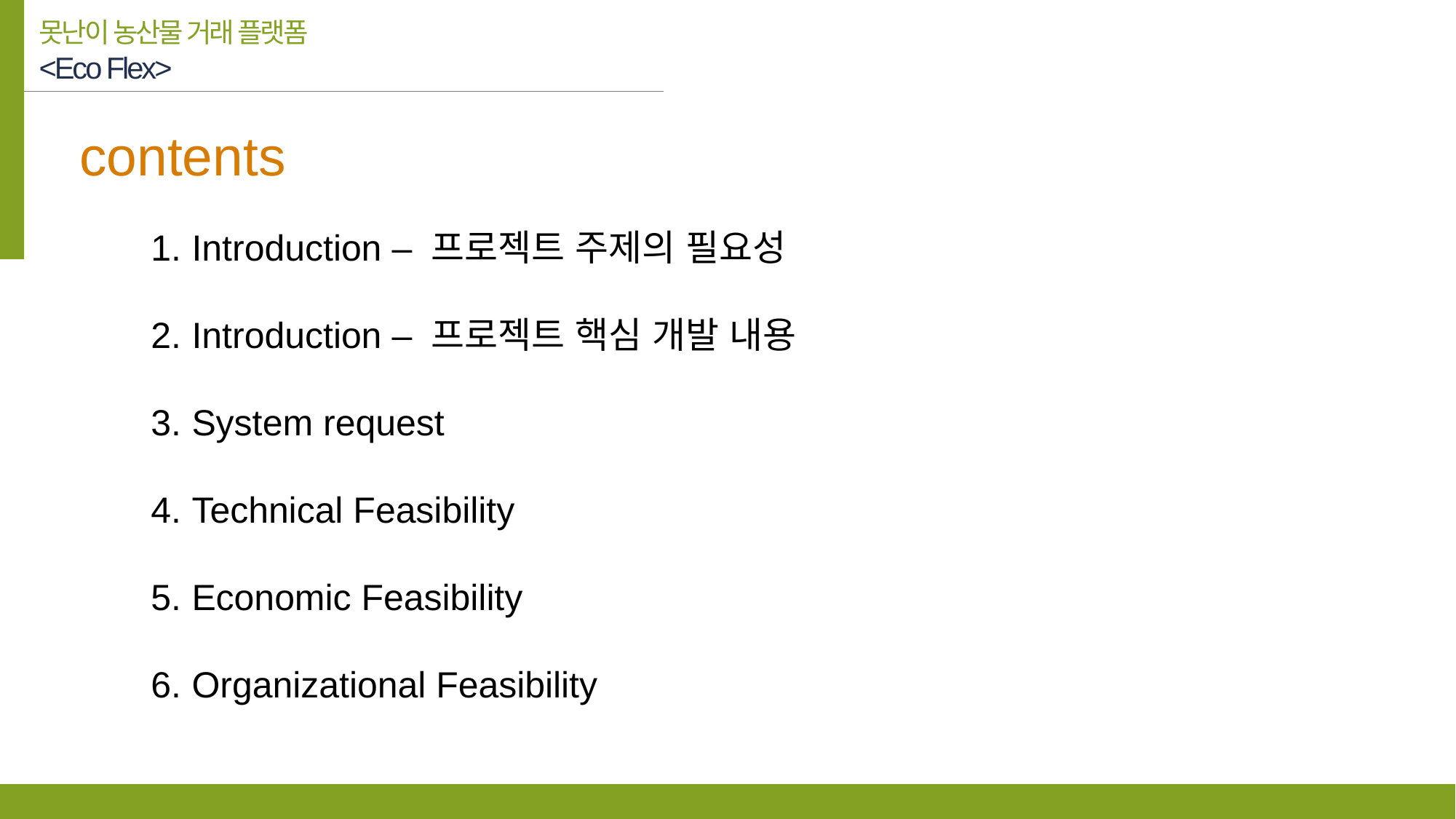

못난이 농산물 거래 플랫폼
<Eco Flex>
contents
Introduction – 프로젝트 주제의 필요성
Introduction – 프로젝트 핵심 개발 내용
System request
Technical Feasibility
Economic Feasibility
Organizational Feasibility